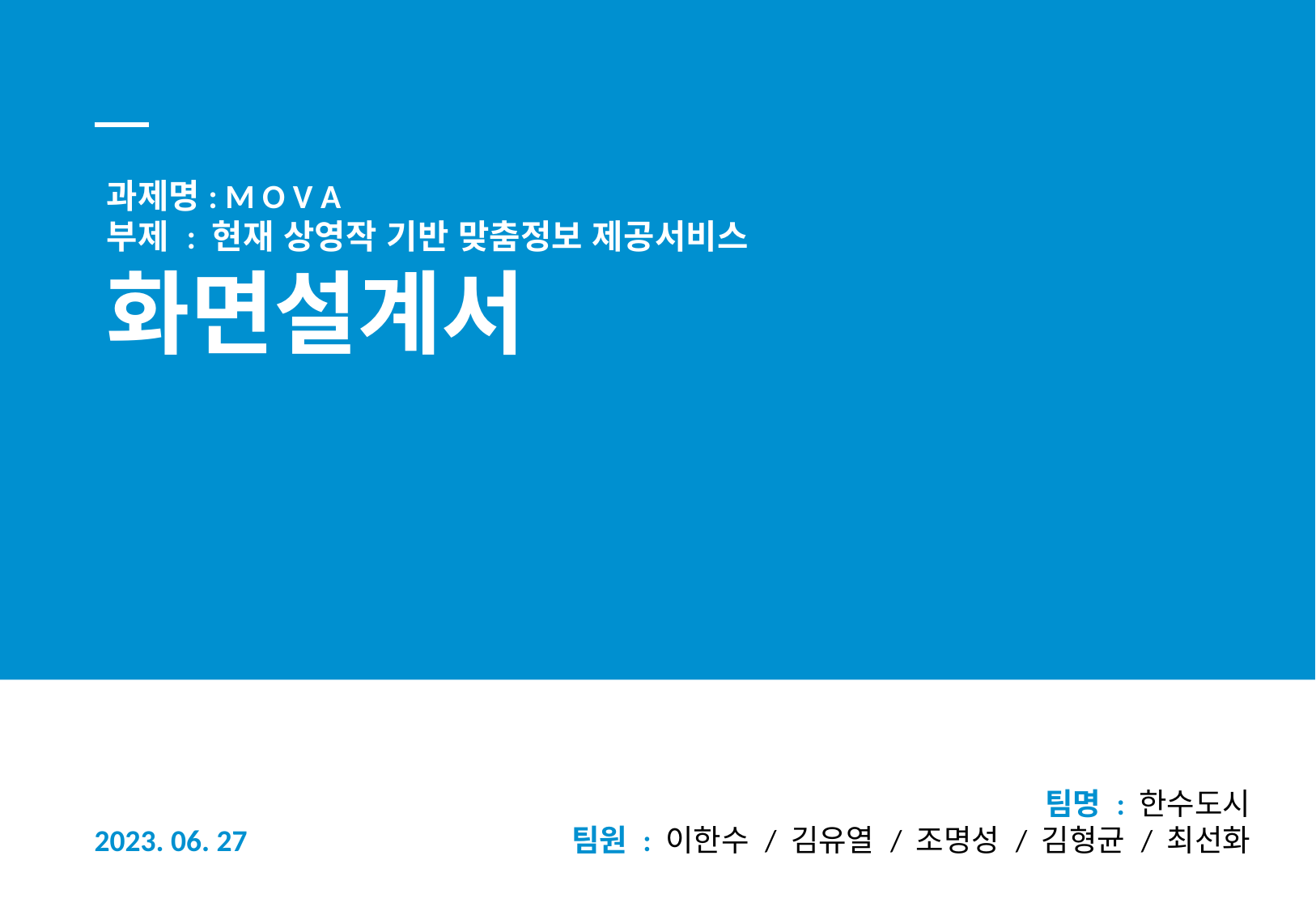

과제명: M O V A
부제 : 현재 상영작 기반 맞춤정보 제공서비스
화면설계서
팀명 : 한수도시
팀원 : 이한수 / 김유열 / 조명성 / 김형균 / 최선화
2023. 06. 27